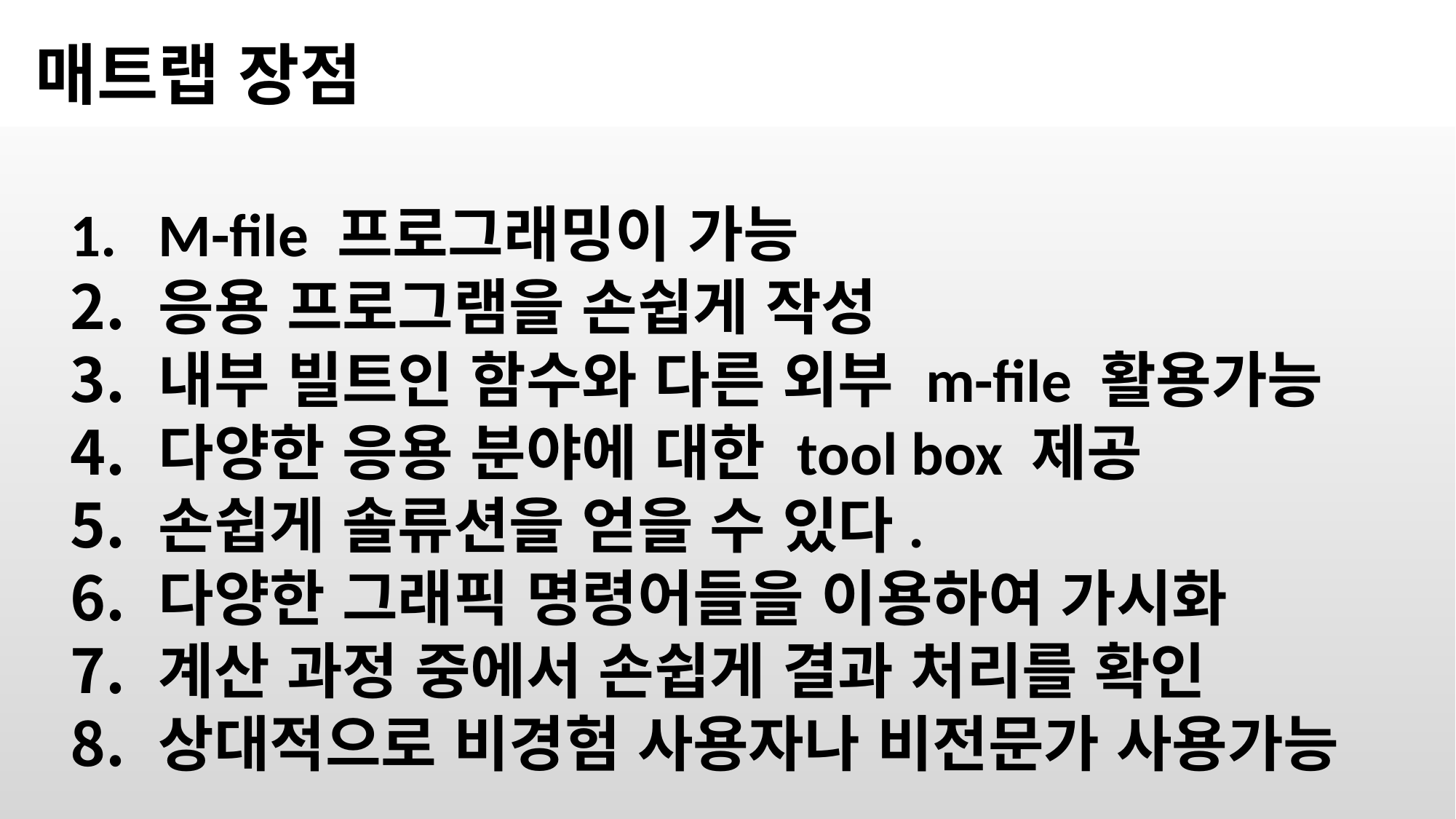

매트랩 장점
M-file 프로그래밍이 가능
응용 프로그램을 손쉽게 작성
내부 빌트인 함수와 다른 외부 m-file 활용가능
다양한 응용 분야에 대한 tool box 제공
손쉽게 솔류션을 얻을 수 있다.
다양한 그래픽 명령어들을 이용하여 가시화
계산 과정 중에서 손쉽게 결과 처리를 확인
상대적으로 비경험 사용자나 비전문가 사용가능